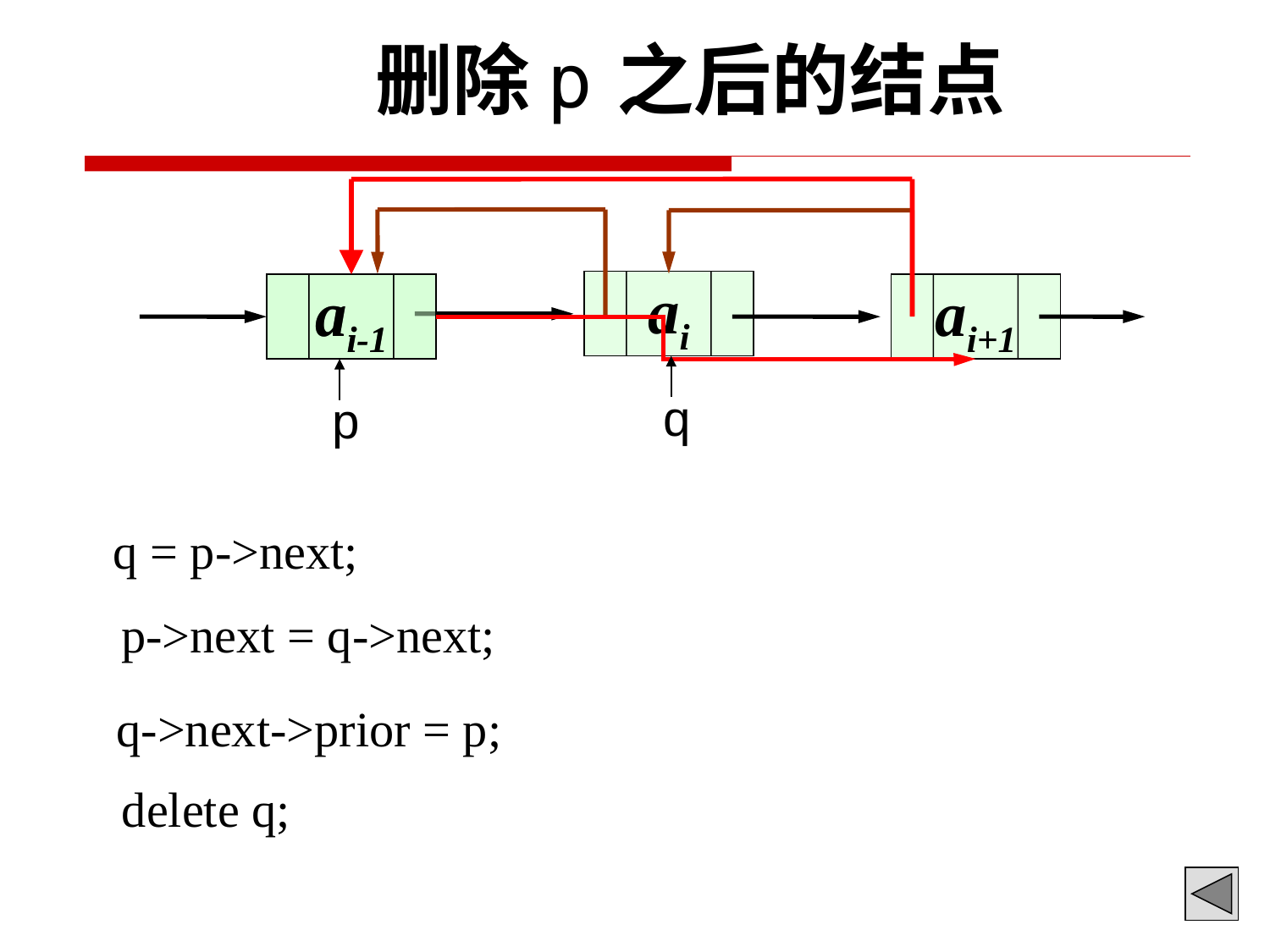

删除p之后的结点

ai

ai-1

ai-1

ai+1

q
p
q = p->next;
p->next = q->next;
q->next->prior = p;
delete q;